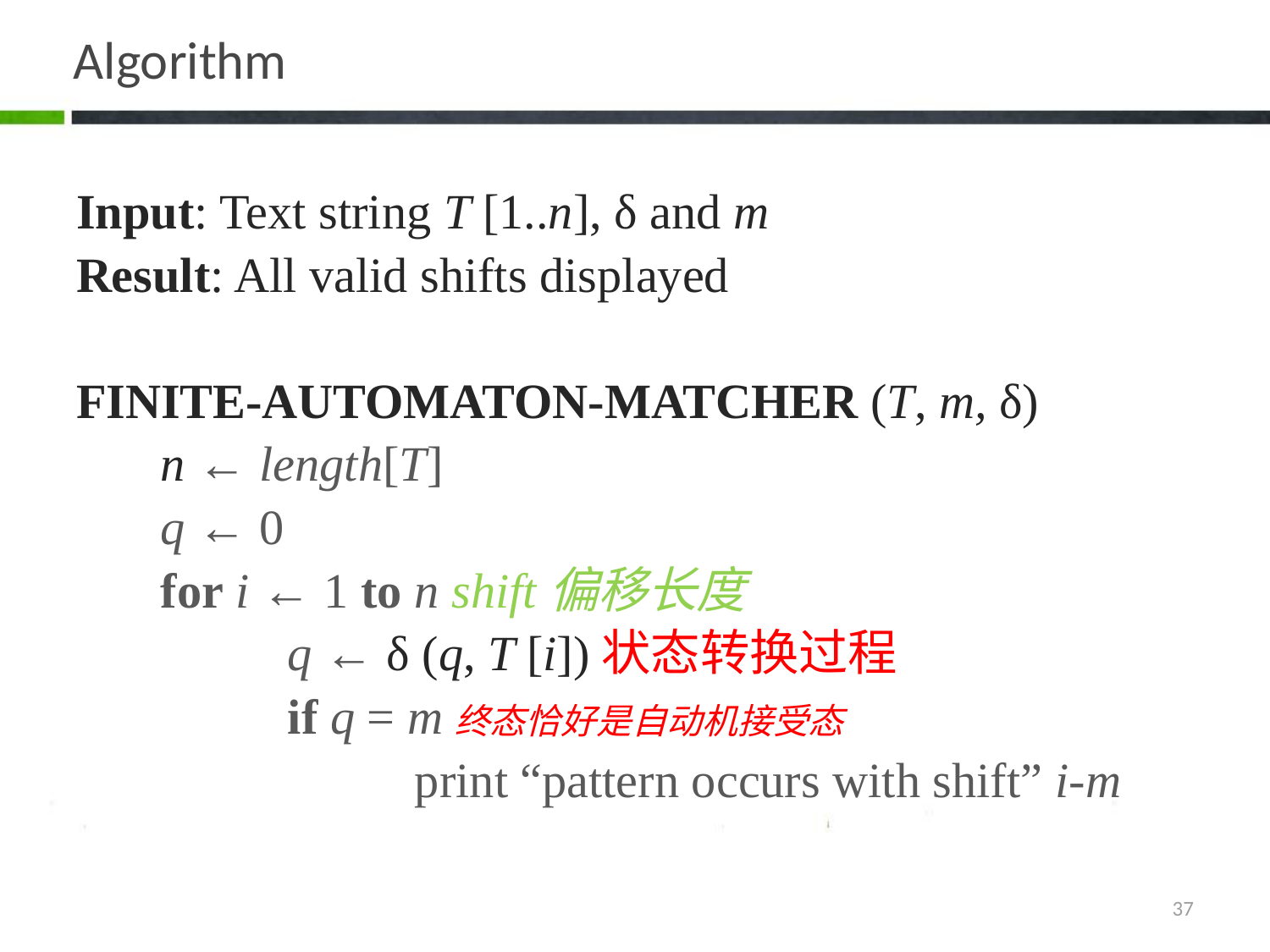

# Algorithm
Input: Text string T [1..n], δ and m
Result: All valid shifts displayed

FINITE-AUTOMATON-MATCHER (T, m, δ)
	n ← length[T]
	q ← 0
	for i ← 1 to n shift偏移长度
		q ← δ (q, T [i])状态转换过程
		if q = m终态恰好是自动机接受态
			print “pattern occurs with shift” i-m
37